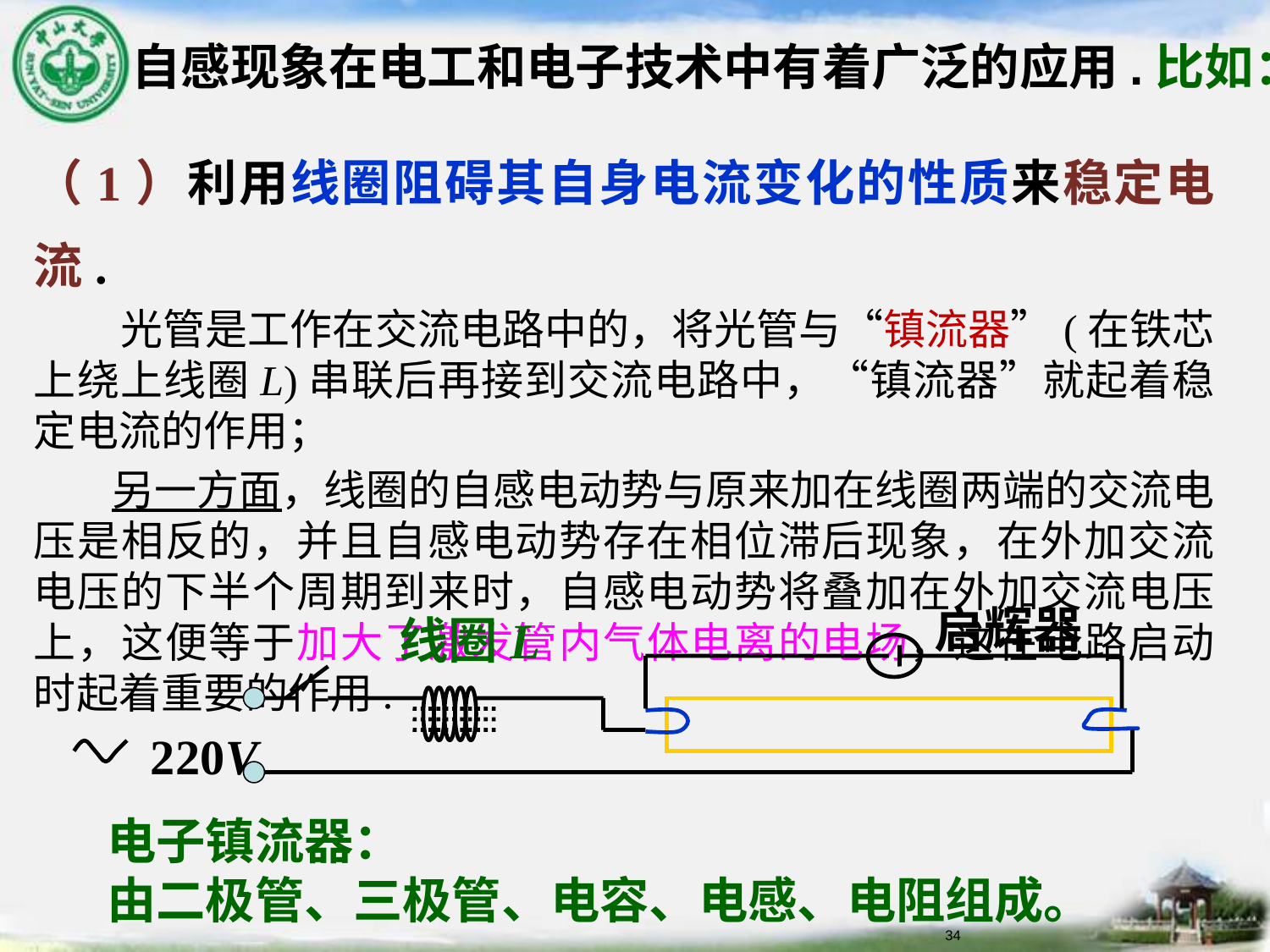

自感现象在电工和电子技术中有着广泛的应用.比如：
（1）利用线圈阻碍其自身电流变化的性质来稳定电流.
        光管是工作在交流电路中的，将光管与“镇流器”(在铁芯上绕上线圈L)串联后再接到交流电路中，“镇流器”就起着稳定电流的作用；
       另一方面，线圈的自感电动势与原来加在线圈两端的交流电压是相反的，并且自感电动势存在相位滞后现象，在外加交流电压的下半个周期到来时，自感电动势将叠加在外加交流电压上，这便等于加大了激发管内气体电离的电场，这在电路启动时起着重要的作用.

启辉器
线圈L

220V

电子镇流器：
由二极管、三极管、电容、电感、电阻组成。
34